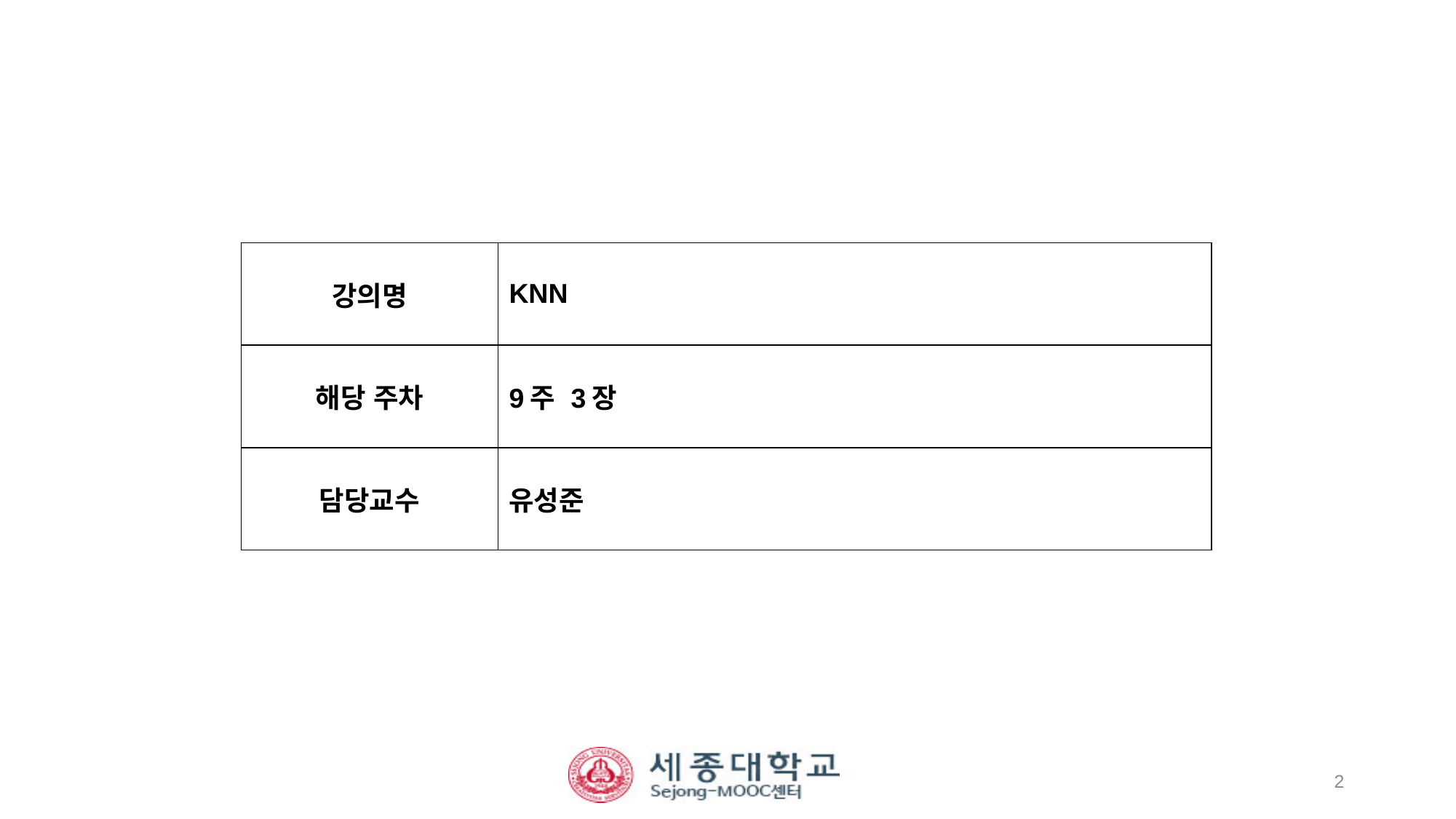

| 강의명 | KNN |
| --- | --- |
| 해당 주차 | 9주 3장 |
| 담당교수 | 유성준 |
2